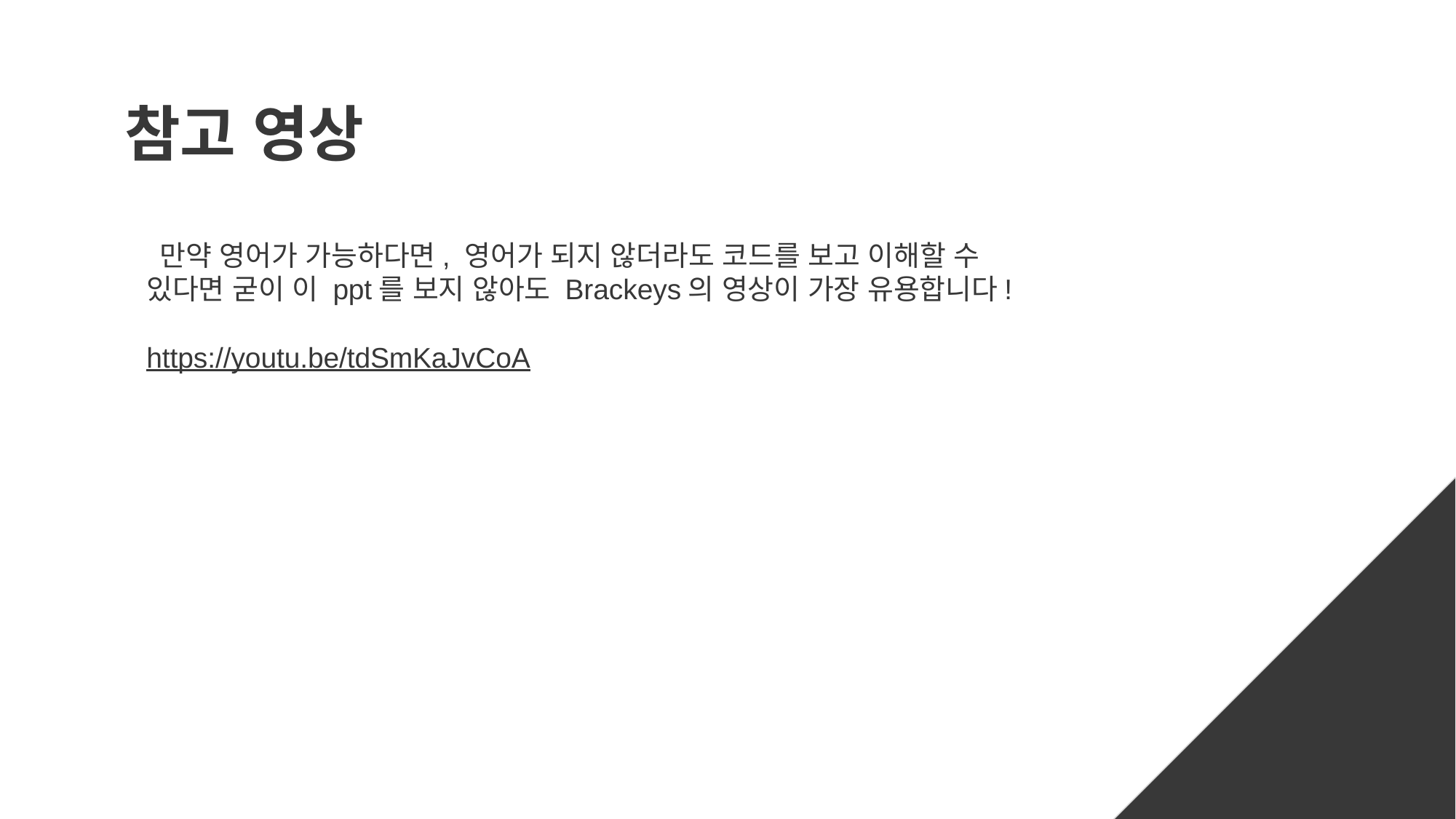

# 참고 영상
 만약 영어가 가능하다면, 영어가 되지 않더라도 코드를 보고 이해할 수 있다면 굳이 이 ppt를 보지 않아도 Brackeys의 영상이 가장 유용합니다!

https://youtu.be/tdSmKaJvCoA